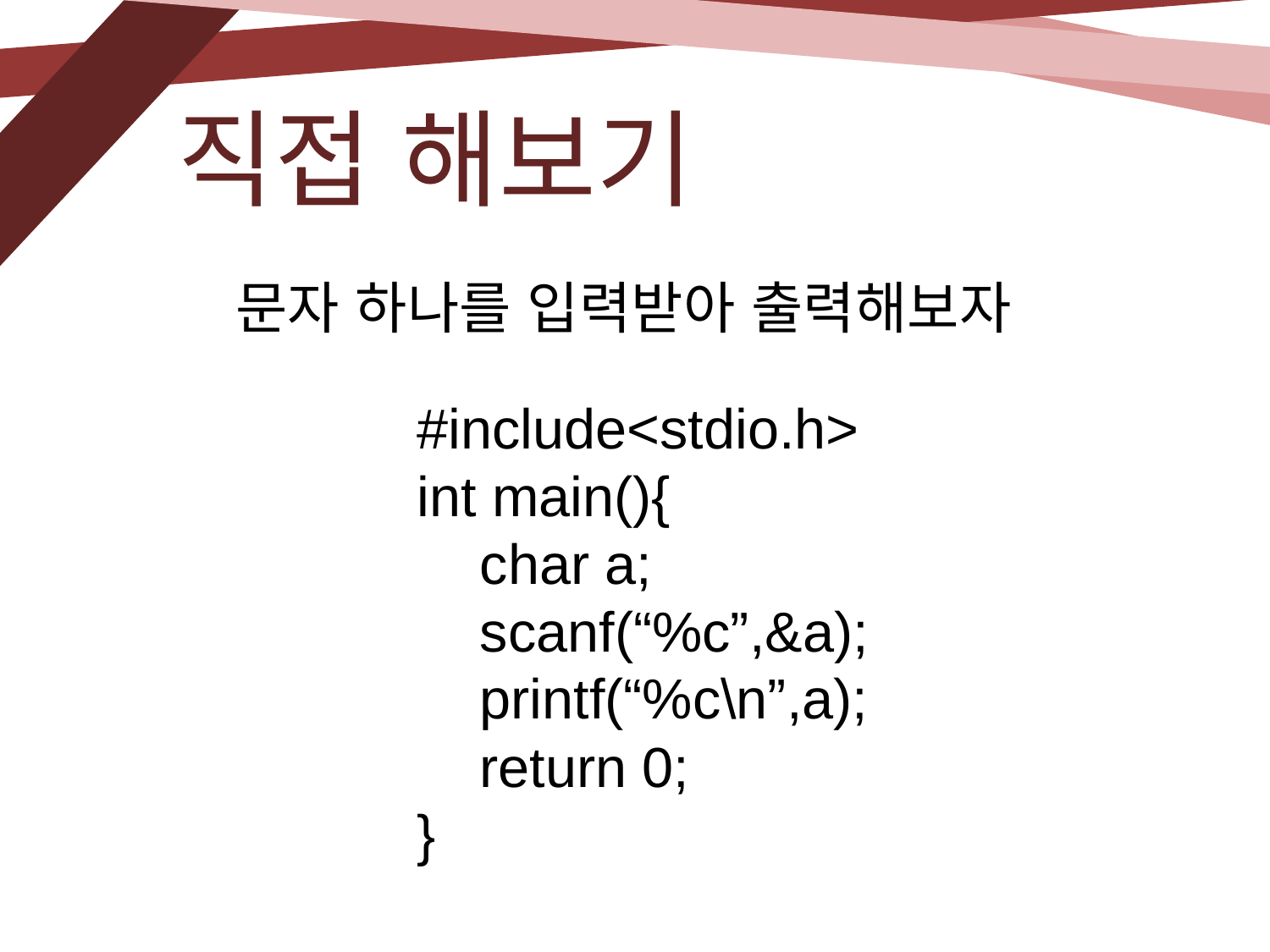

직접 해보기
문자 하나를 입력받아 출력해보자
#include<stdio.h>
int main(){
    char a;
    scanf(“%c”,&a);
    printf(“%c\n”,a);
    return 0;
}